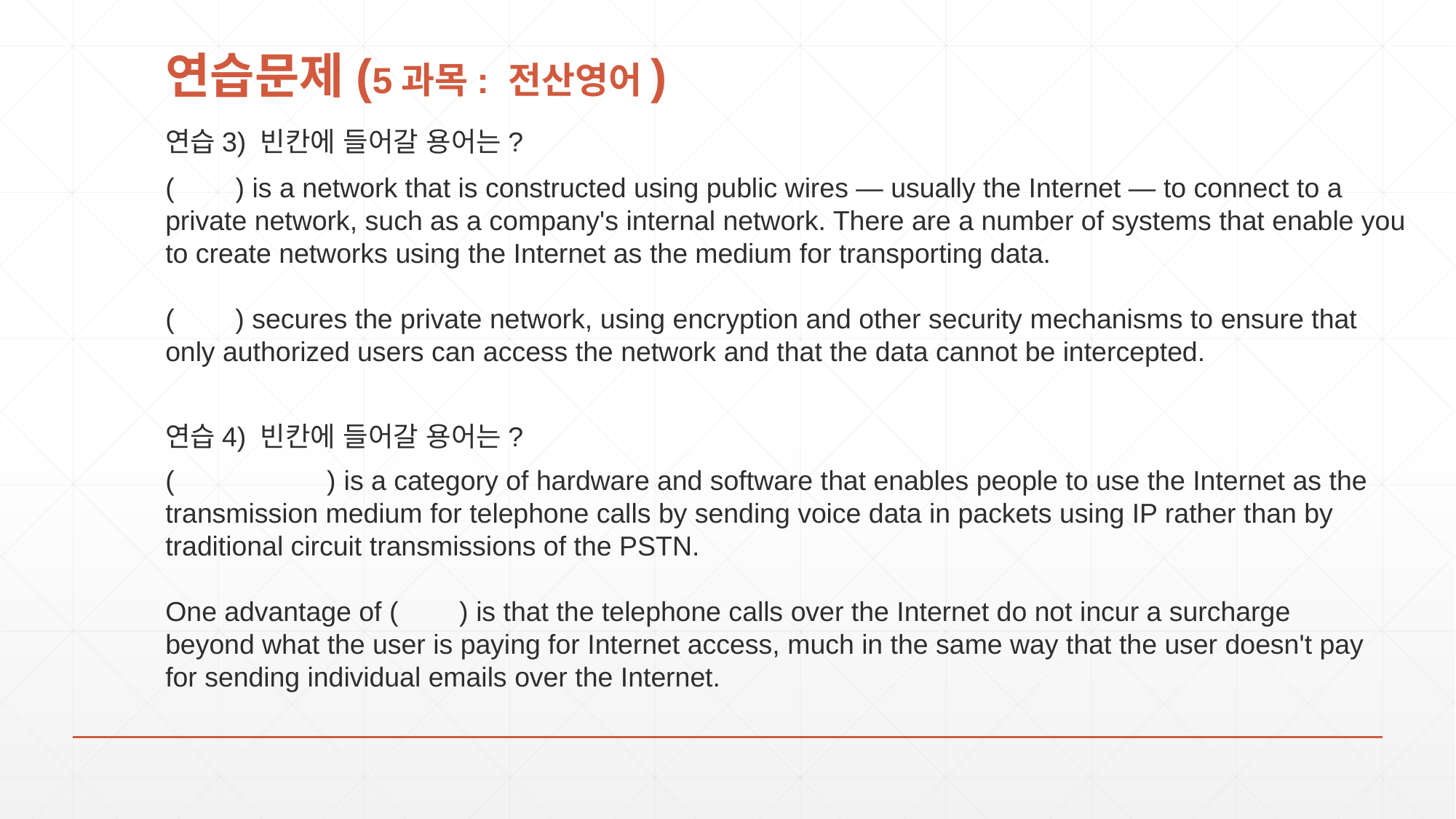

# 연습문제(5과목: 전산영어)
연습3) 빈칸에 들어갈 용어는?

연습4) 빈칸에 들어갈 용어는?

(        ) is a network that is constructed using public wires — usually the Internet — to connect to a private network, such as a company's internal network. There are a number of systems that enable you to create networks using the Internet as the medium for transporting data.

(        ) secures the private network, using encryption and other security mechanisms to ensure that only authorized users can access the network and that the data cannot be intercepted.
(                    ) is a category of hardware and software that enables people to use the Internet as the transmission medium for telephone calls by sending voice data in packets using IP rather than by traditional circuit transmissions of the PSTN.

One advantage of (        ) is that the telephone calls over the Internet do not incur a surcharge beyond what the user is paying for Internet access, much in the same way that the user doesn't pay for sending individual emails over the Internet.